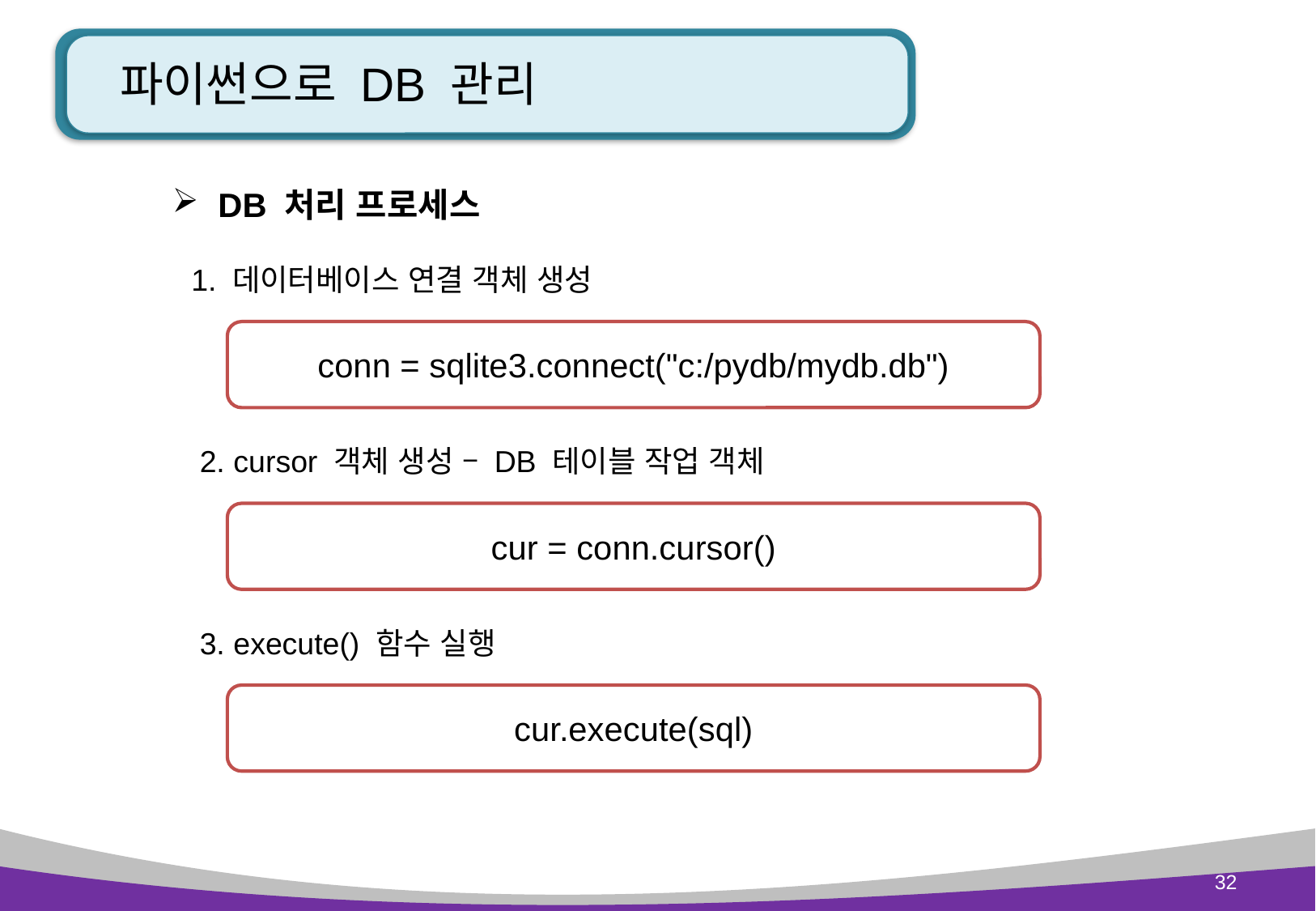

# 파이썬으로 DB 관리
DB 처리 프로세스
1. 데이터베이스 연결 객체 생성
conn = sqlite3.connect("c:/pydb/mydb.db")
 2. cursor 객체 생성 – DB 테이블 작업 객체
cur = conn.cursor()
 3. execute() 함수 실행
cur.execute(sql)
32